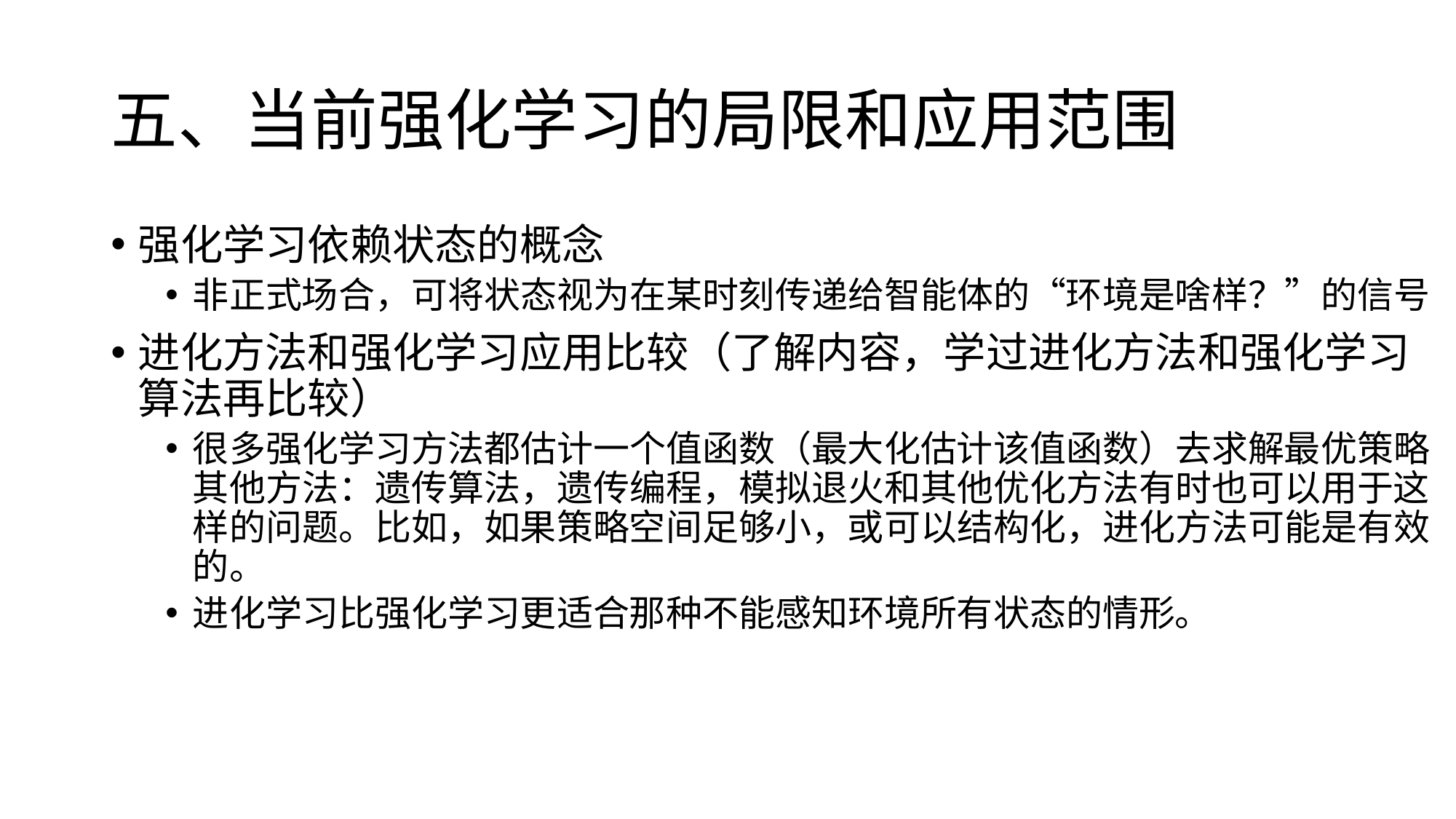

# 五、当前强化学习的局限和应用范围
强化学习依赖状态的概念
非正式场合，可将状态视为在某时刻传递给智能体的“环境是啥样？”的信号
进化方法和强化学习应用比较（了解内容，学过进化方法和强化学习算法再比较）
很多强化学习方法都估计一个值函数（最大化估计该值函数）去求解最优策略其他方法：遗传算法，遗传编程，模拟退火和其他优化方法有时也可以用于这样的问题。比如，如果策略空间足够小，或可以结构化，进化方法可能是有效的。
进化学习比强化学习更适合那种不能感知环境所有状态的情形。